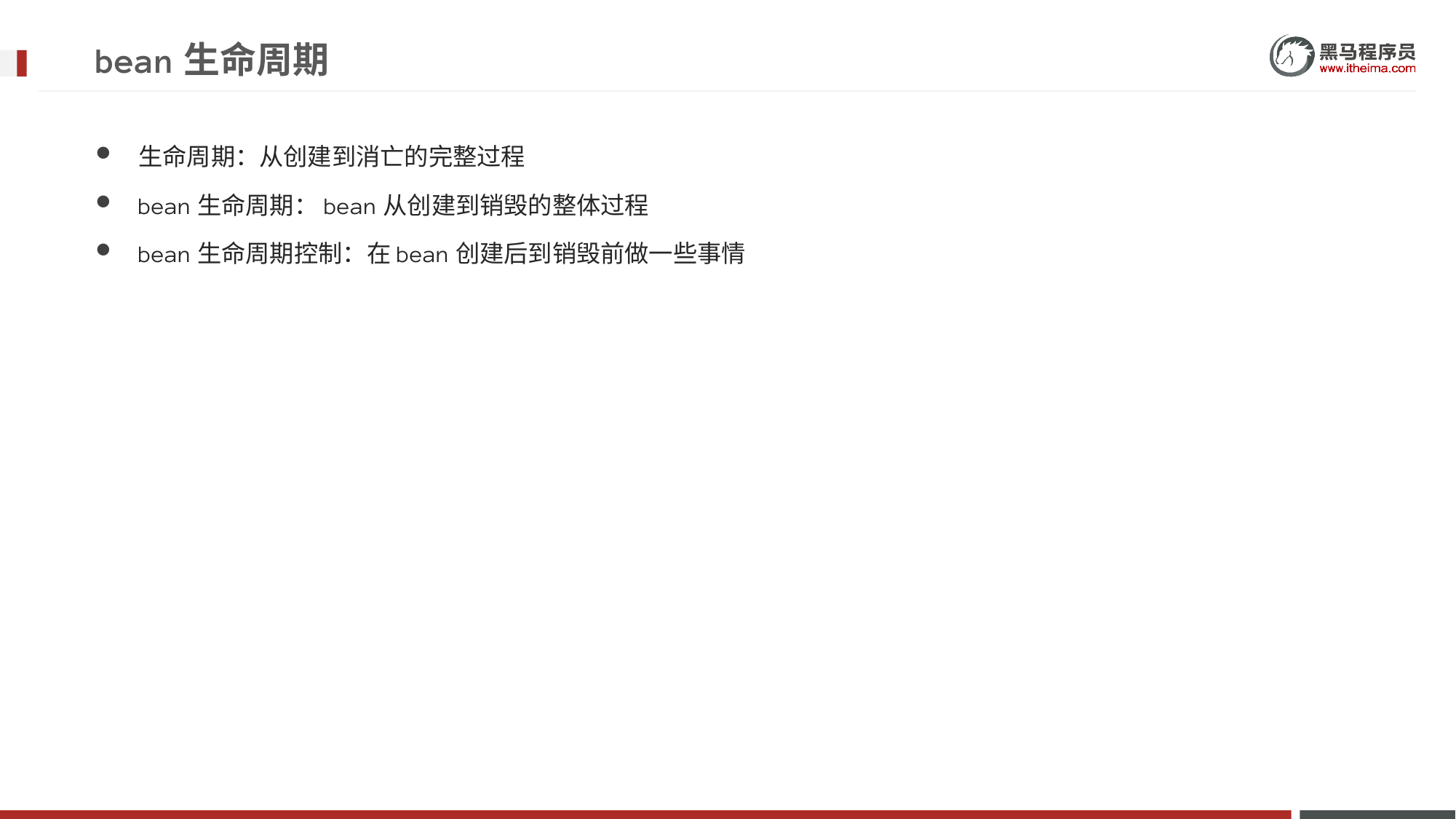

bean生命周期
生命周期：从创建到消亡的完整过程
bean生命周期：bean从创建到销毁的整体过程
bean生命周期控制：在bean创建后到销毁前做一些事情